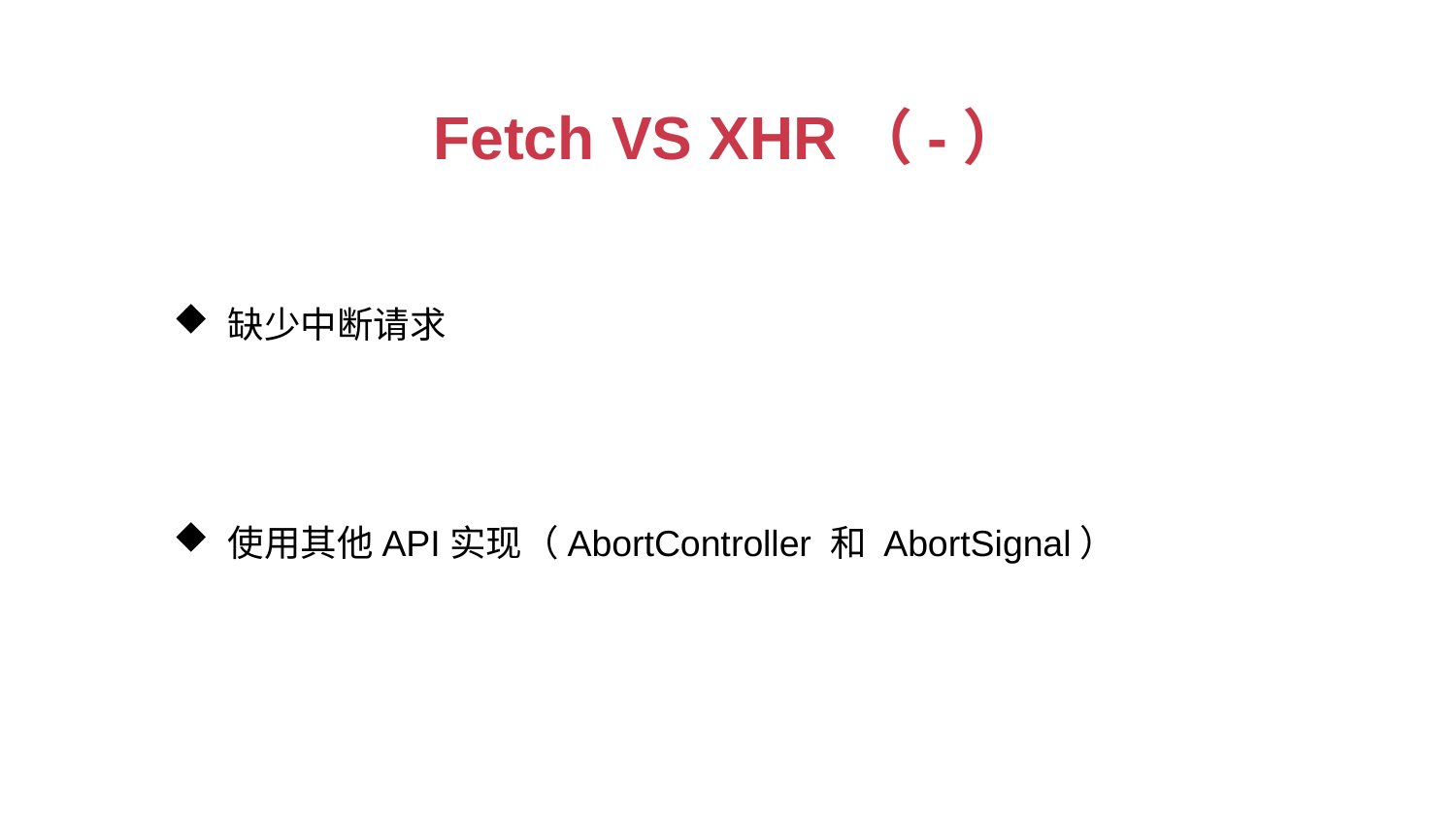

Fetch VS XHR（-）
缺少中断请求
使用其他API实现（AbortController 和 AbortSignal）